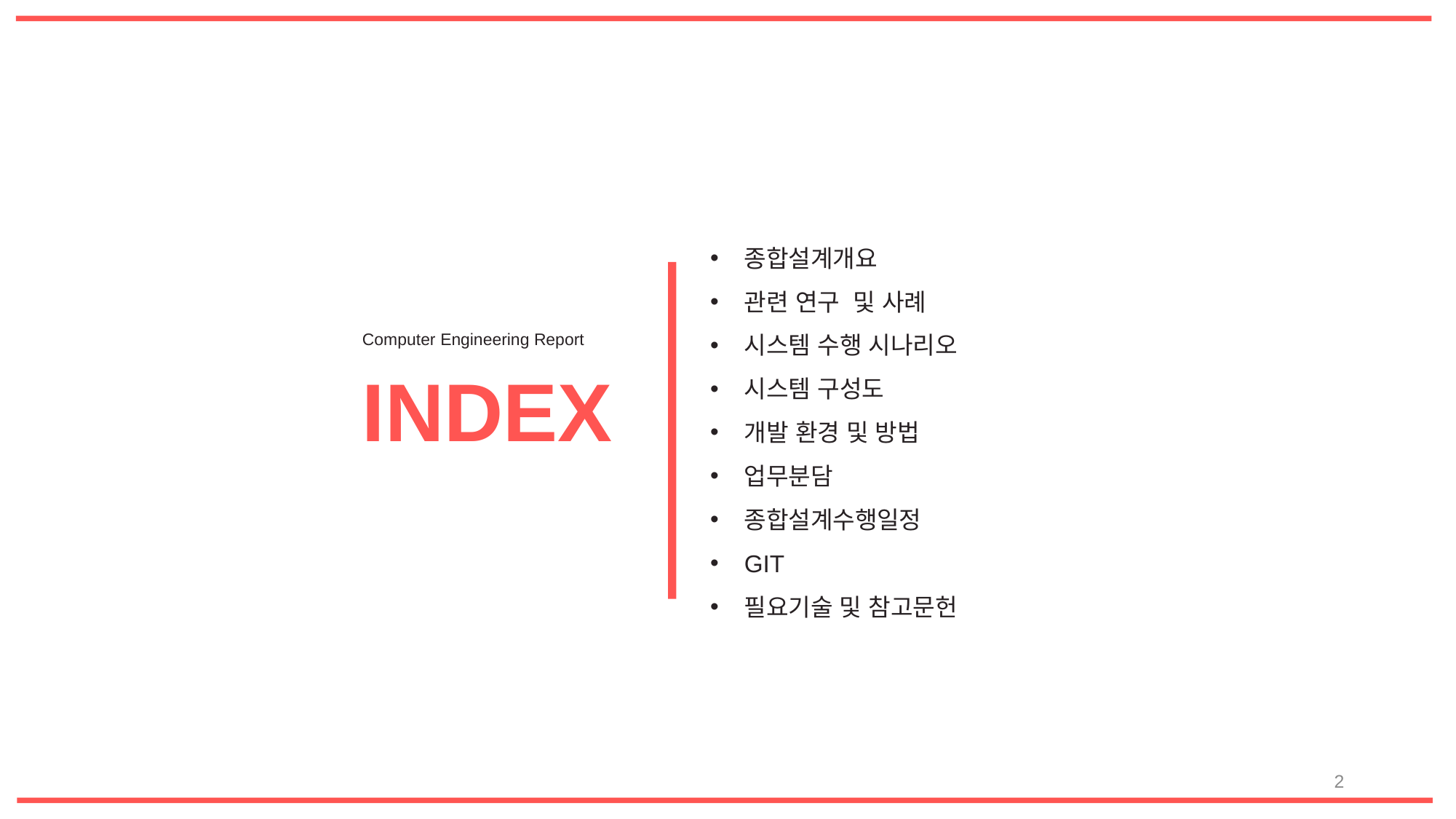

종합설계개요
관련 연구  및 사례
시스템 수행 시나리오
시스템 구성도
개발 환경 및 방법
업무분담
종합설계수행일정
GIT
필요기술 및 참고문헌
Computer Engineering Report

INDEX

2